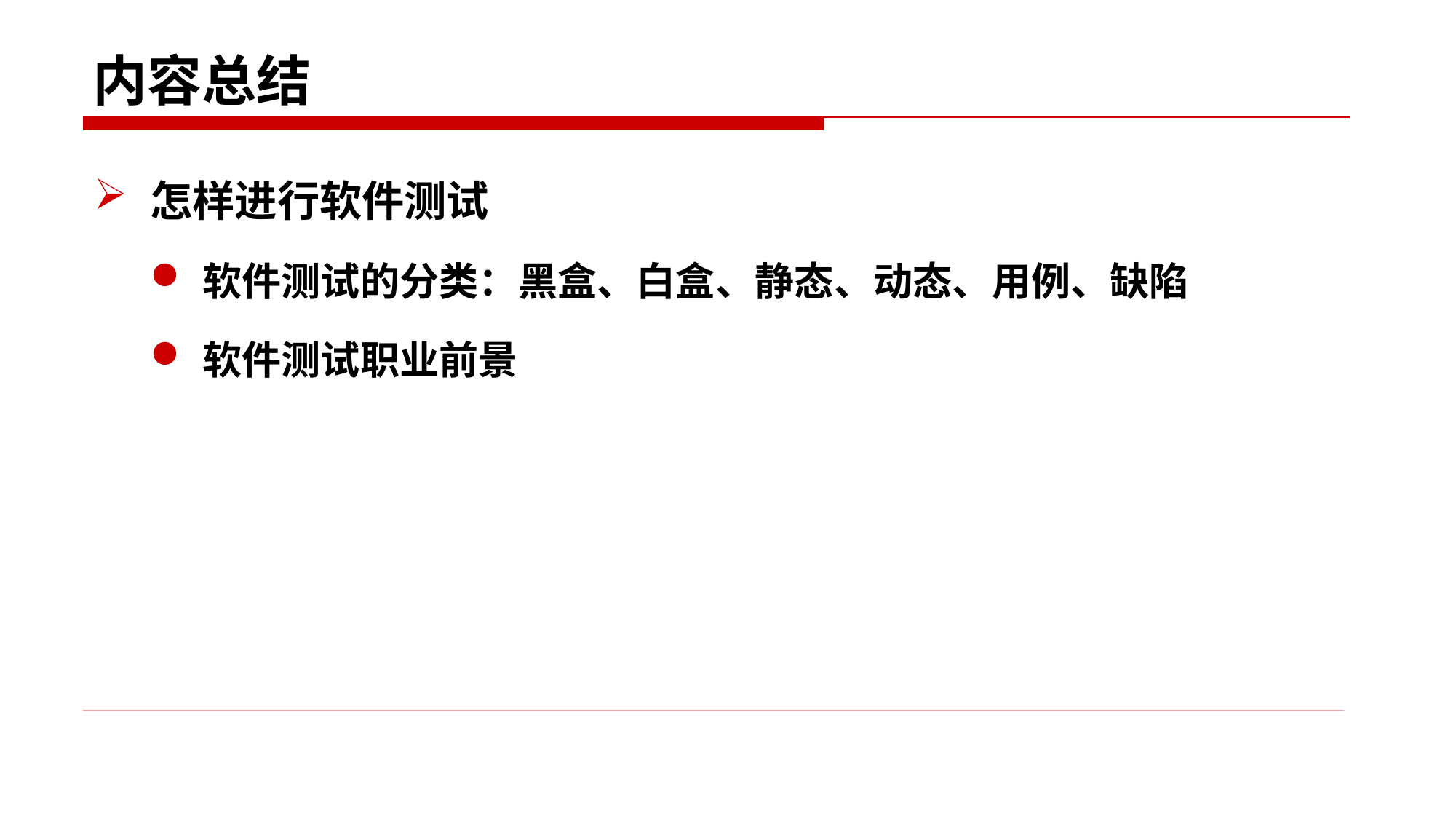

# 内容总结
怎样进行软件测试
软件测试的分类：黑盒、白盒、静态、动态、用例、缺陷
软件测试职业前景